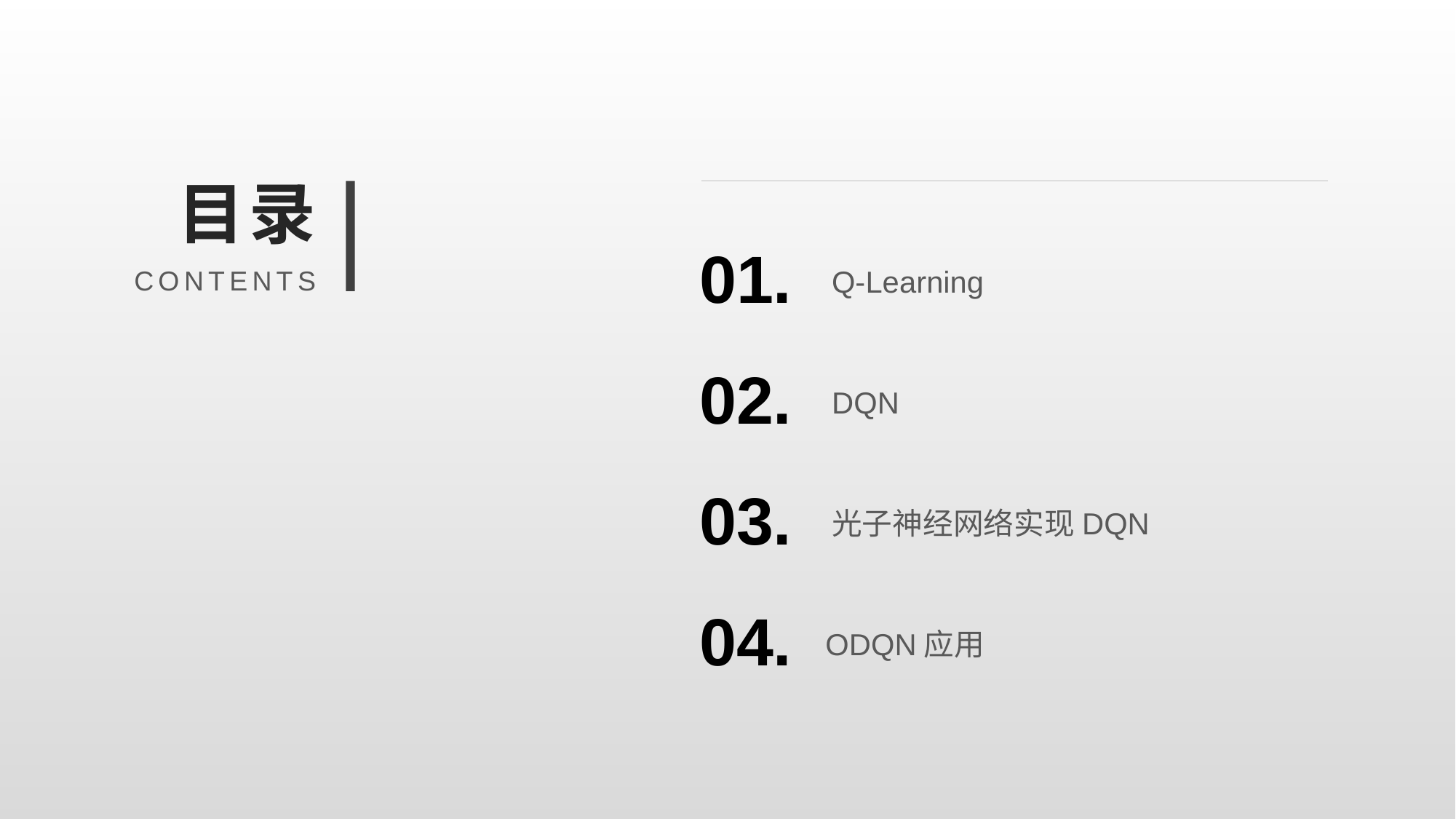

目录

01.
Q-Learning
CONTENTS
02.
DQN
03.
光子神经网络实现DQN
04.
ODQN应用